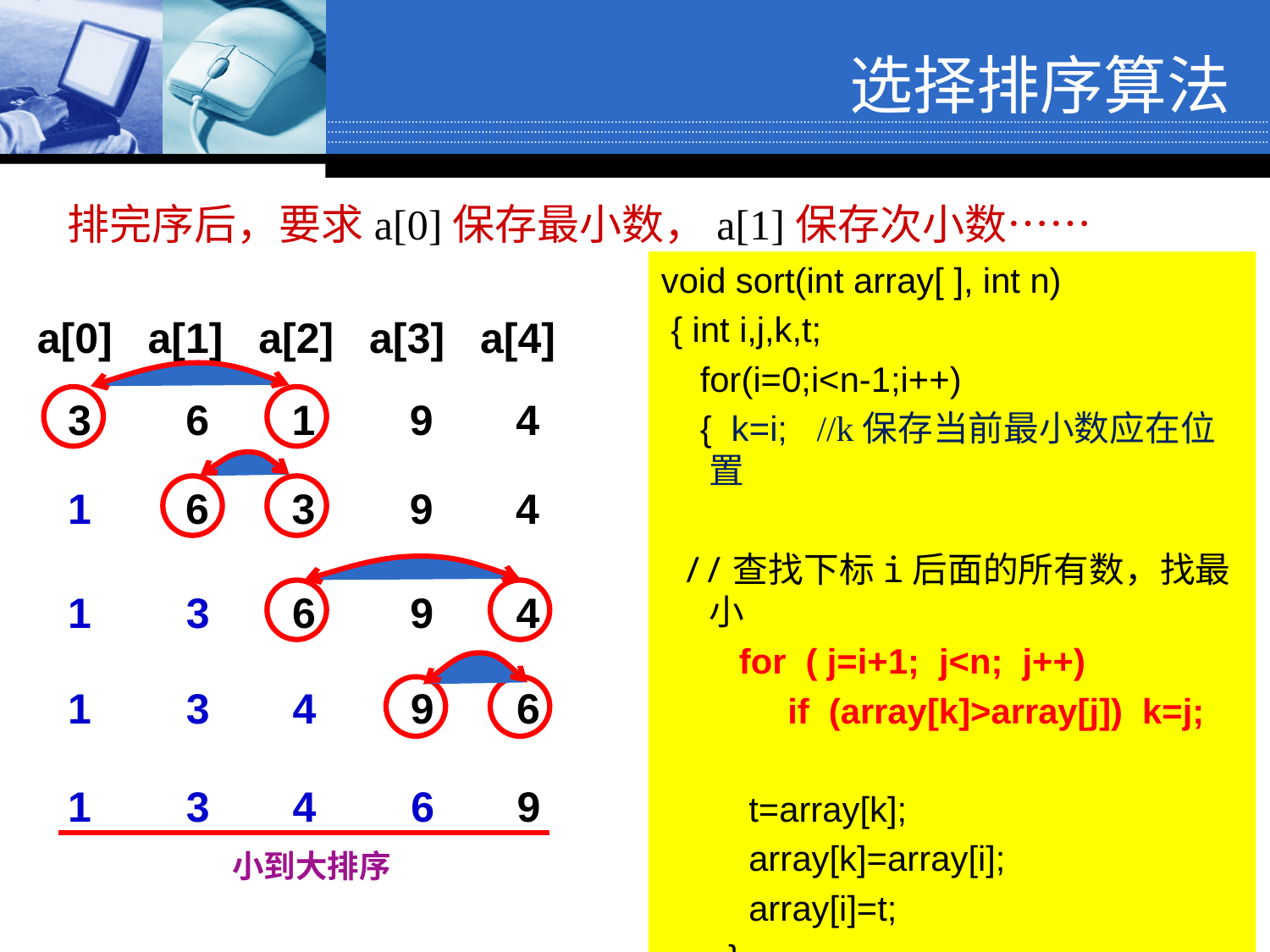

选择排序算法
排完序后，要求a[0]保存最小数，a[1]保存次小数……
void sort(int array[ ], int n)
 { int i,j,k,t;
    for(i=0;i<n-1;i++)
    {  k=i;   //k保存当前最小数应在位置

 //查找下标i后面的所有数，找最小
        for  ( j=i+1;  j<n;  j++)
             if  (array[k]>array[j])  k=j;

         t=array[k];
         array[k]=array[i];
         array[i]=t;
	  }
 }
a[0]   a[1]   a[2]   a[3]   a[4]

      3        6       1        9       4

      1        6       3        9       4

      1        3       6        9       4

      1        3       4        9       6

      1        3       4        6       9
小到大排序